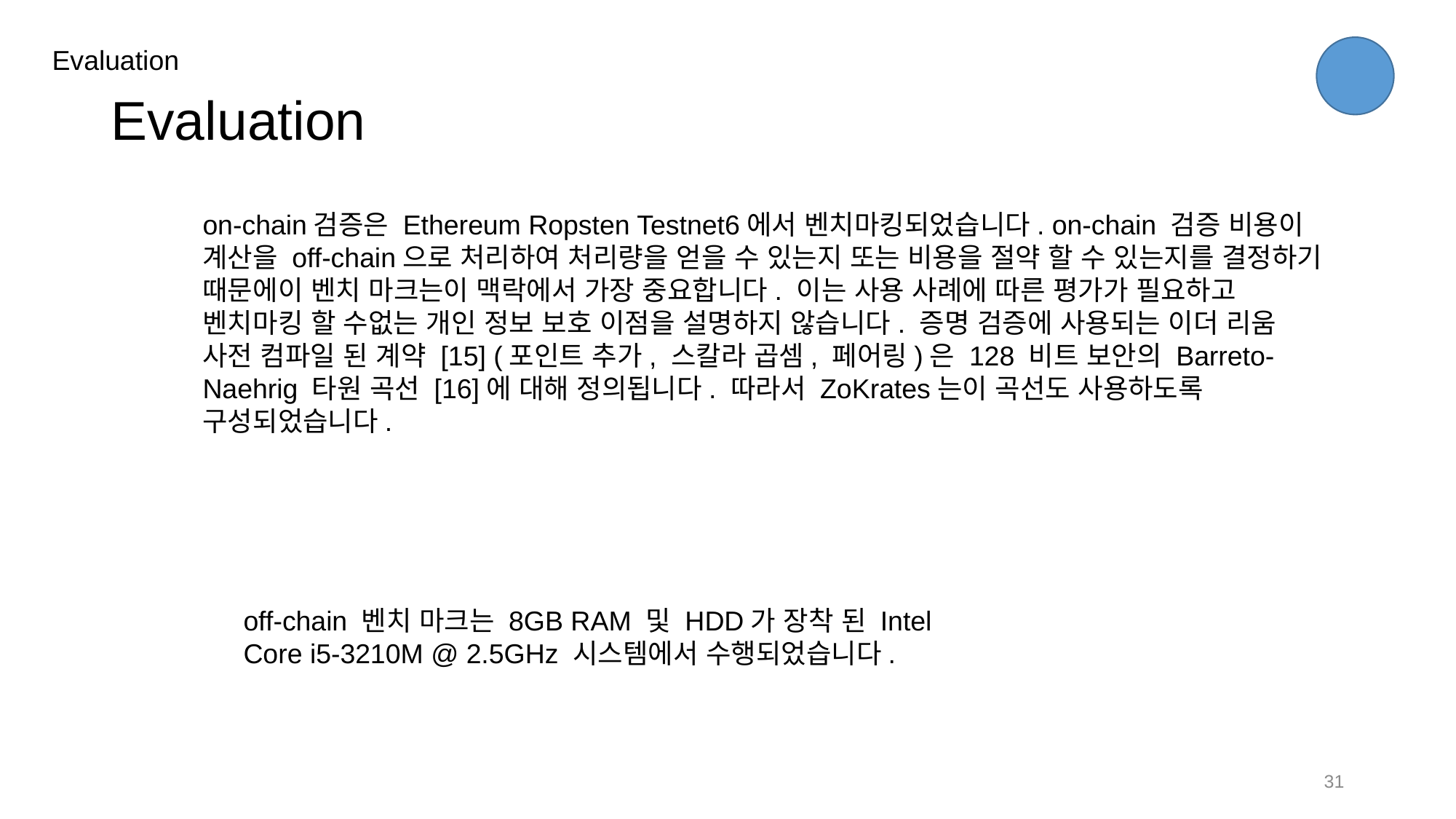

Evaluation

# Evaluation
on-chain검증은 Ethereum Ropsten Testnet6에서 벤치마킹되었습니다. on-chain 검증 비용이 계산을 off-chain으로 처리하여 처리량을 얻을 수 있는지 또는 비용을 절약 할 수 있는지를 결정하기 때문에이 벤치 마크는이 맥락에서 가장 중요합니다. 이는 사용 사례에 따른 평가가 필요하고 벤치마킹 할 수없는 개인 정보 보호 이점을 설명하지 않습니다. 증명 검증에 사용되는 이더 리움 사전 컴파일 된 계약 [15] (포인트 추가, 스칼라 곱셈, 페어링)은 128 비트 보안의 Barreto-Naehrig 타원 곡선 [16]에 대해 정의됩니다. 따라서 ZoKrates는이 곡선도 사용하도록 구성되었습니다.
off-chain 벤치 마크는 8GB RAM 및 HDD가 장착 된 Intel Core i5-3210M @ 2.5GHz 시스템에서 수행되었습니다.
31